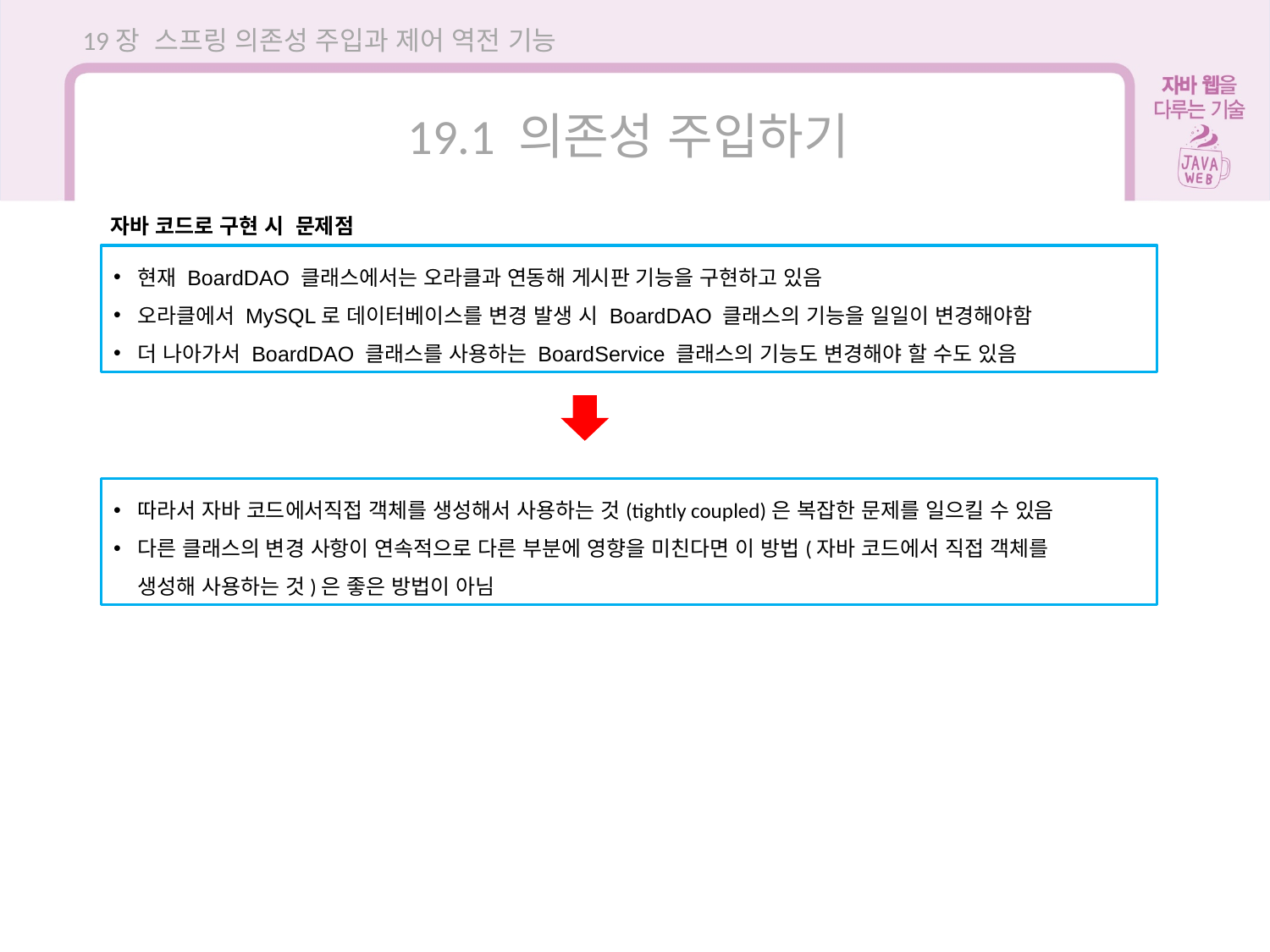

19장  스프링 의존성 주입과 제어 역전 기능
19.1 의존성 주입하기
자바 코드로 구현 시  문제점
현재 BoardDAO 클래스에서는 오라클과 연동해 게시판 기능을 구현하고 있음
오라클에서 MySQL로 데이터베이스를 변경 발생 시 BoardDAO 클래스의 기능을 일일이 변경해야함
더 나아가서 BoardDAO 클래스를 사용하는 BoardService 클래스의 기능도 변경해야 할 수도 있음

따라서 자바 코드에서직접 객체를 생성해서 사용하는 것(tightly coupled)은 복잡한 문제를 일으킬 수 있음
다른 클래스의 변경 사항이 연속적으로 다른 부분에 영향을 미친다면 이 방법(자바 코드에서 직접 객체를
생성해 사용하는 것)은 좋은 방법이 아님